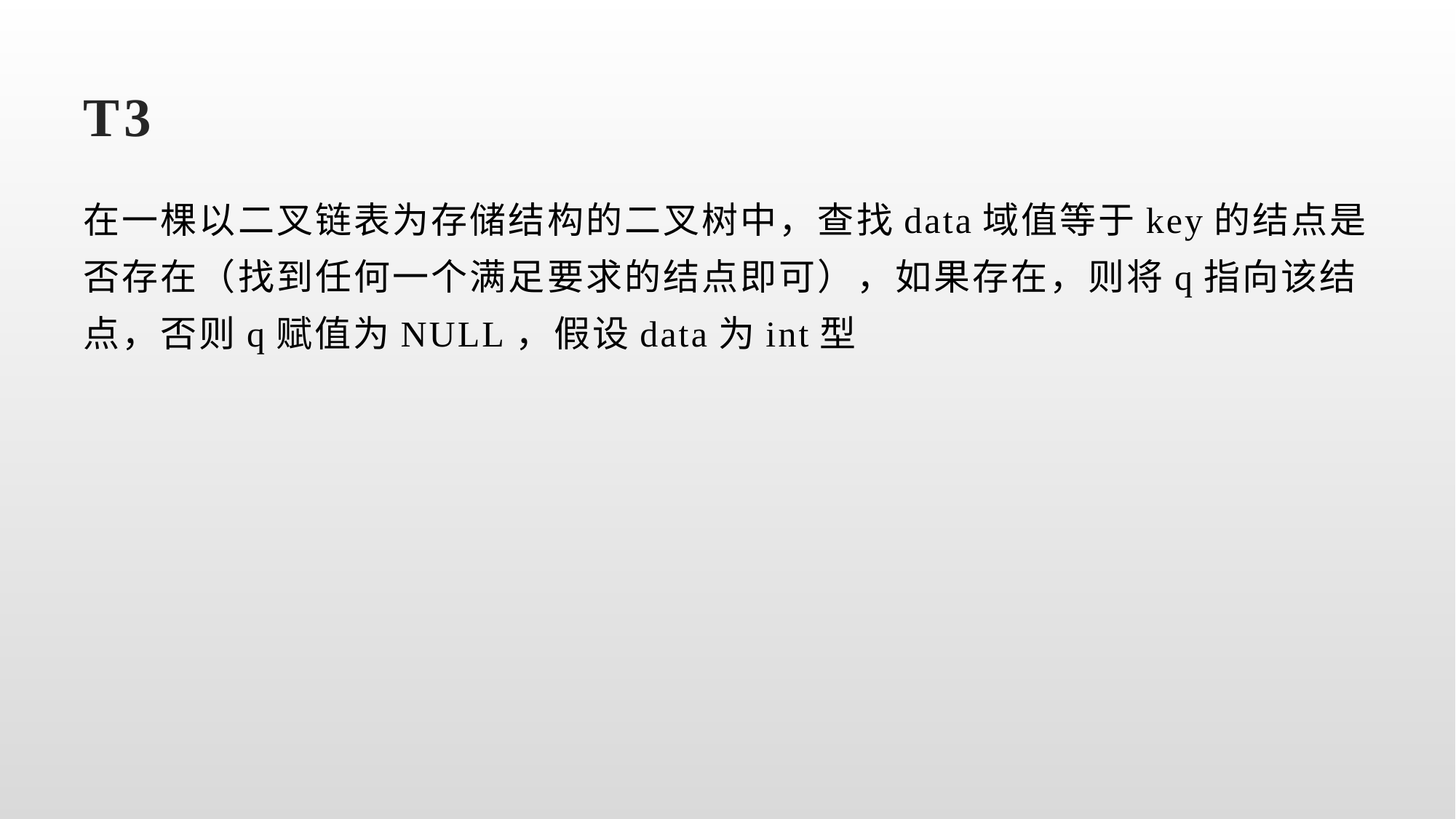

# T3
在一棵以二叉链表为存储结构的二叉树中，查找data域值等于key的结点是否存在（找到任何一个满足要求的结点即可），如果存在，则将q指向该结点，否则q赋值为NULL，假设data为int型